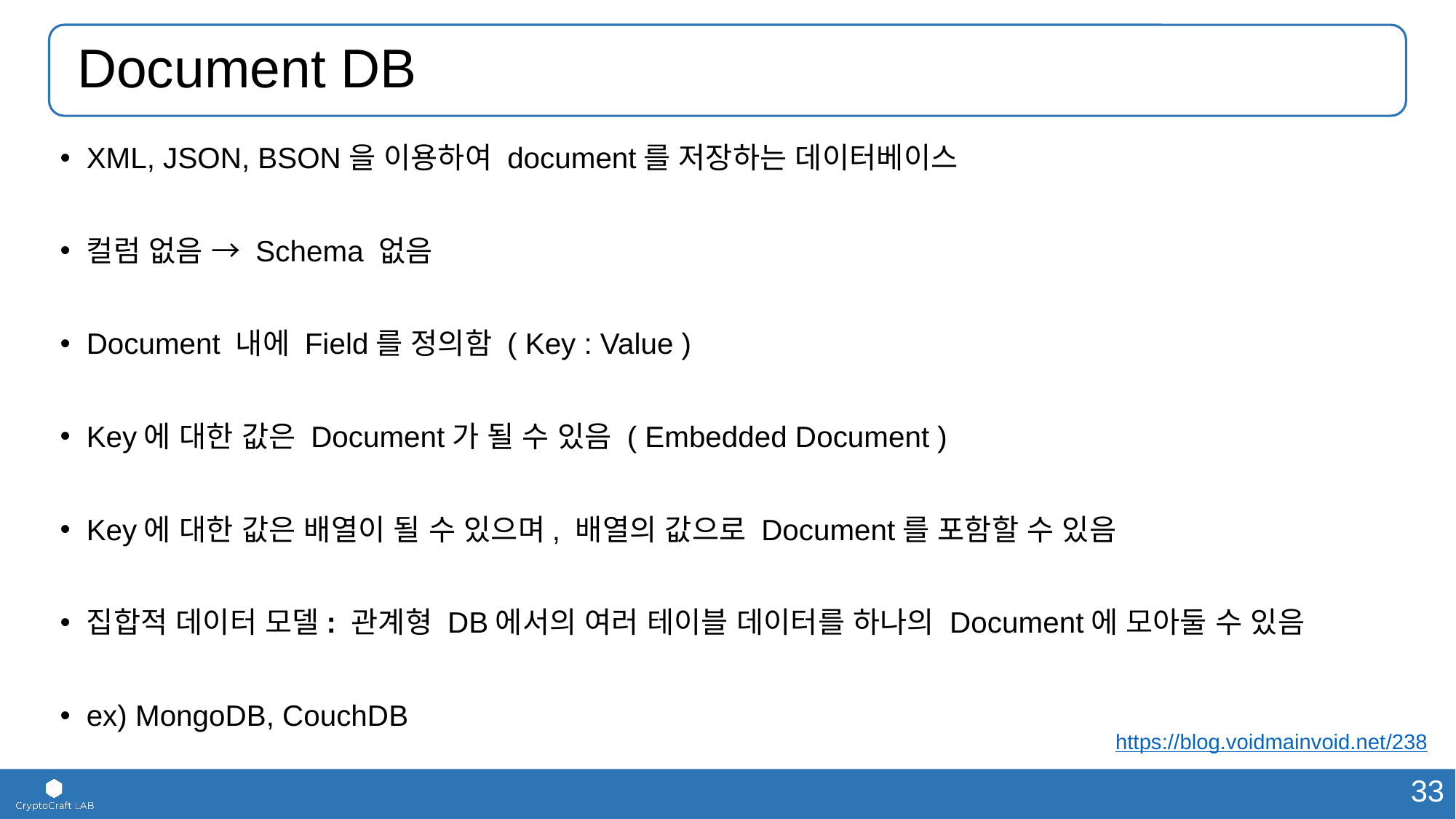

# Document DB
XML, JSON, BSON을 이용하여 document를 저장하는 데이터베이스

컬럼 없음 → Schema 없음

Document 내에 Field를 정의함 ( Key : Value )

Key에 대한 값은 Document가 될 수 있음 ( Embedded Document )

Key에 대한 값은 배열이 될 수 있으며, 배열의 값으로 Document를 포함할 수 있음

집합적 데이터 모델: 관계형 DB에서의 여러 테이블 데이터를 하나의 Document에 모아둘 수 있음

ex) MongoDB, CouchDB

https://blog.voidmainvoid.net/238